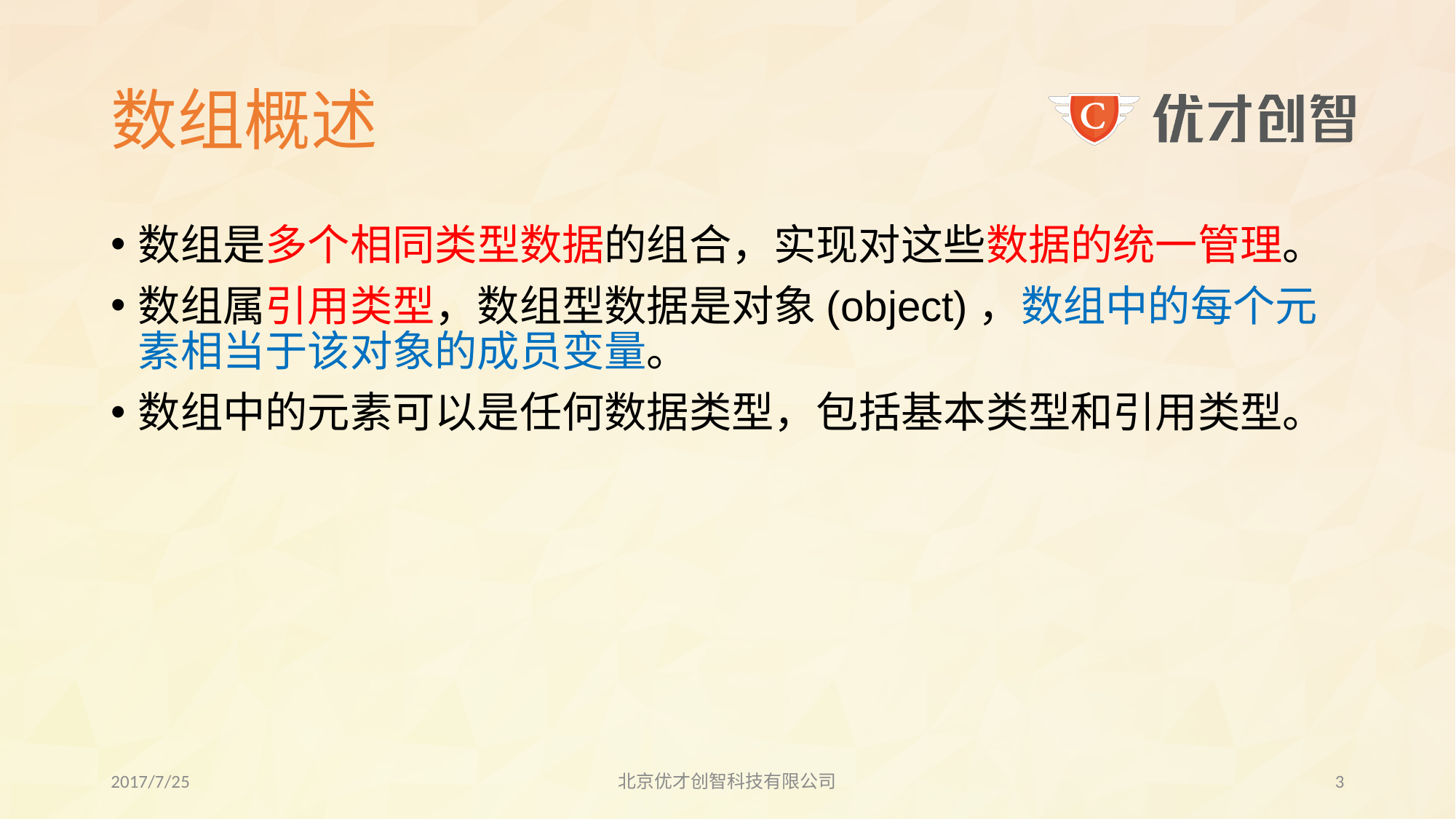

# 数组概述
数组是多个相同类型数据的组合，实现对这些数据的统一管理。
数组属引用类型，数组型数据是对象(object)，数组中的每个元素相当于该对象的成员变量。
数组中的元素可以是任何数据类型，包括基本类型和引用类型。
2017/7/25
北京优才创智科技有限公司
3